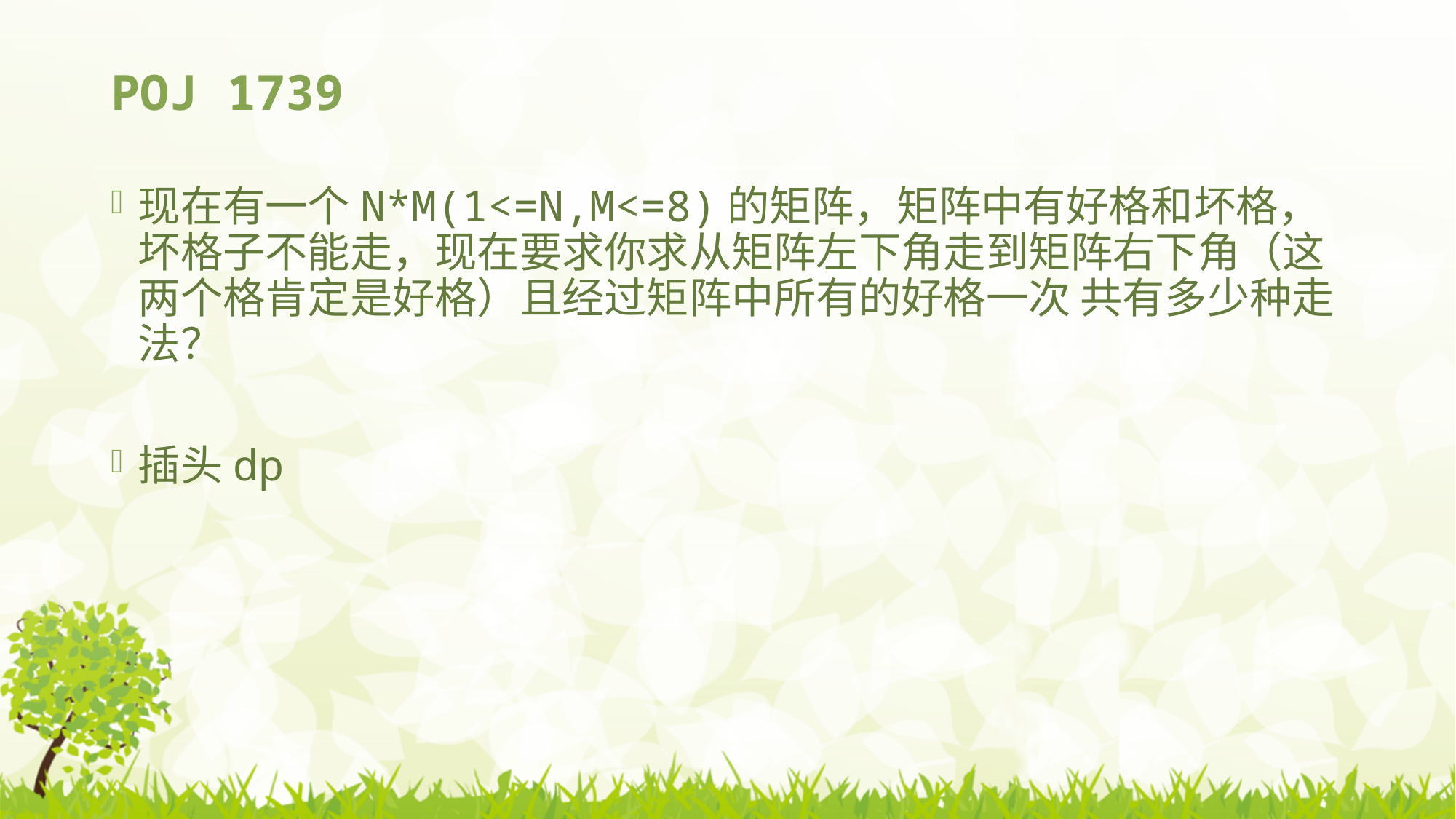

# POJ 1739
现在有一个N*M(1<=N,M<=8)的矩阵，矩阵中有好格和坏格，坏格子不能走，现在要求你求从矩阵左下角走到矩阵右下角（这两个格肯定是好格）且经过矩阵中所有的好格一次 共有多少种走法？

插头dp